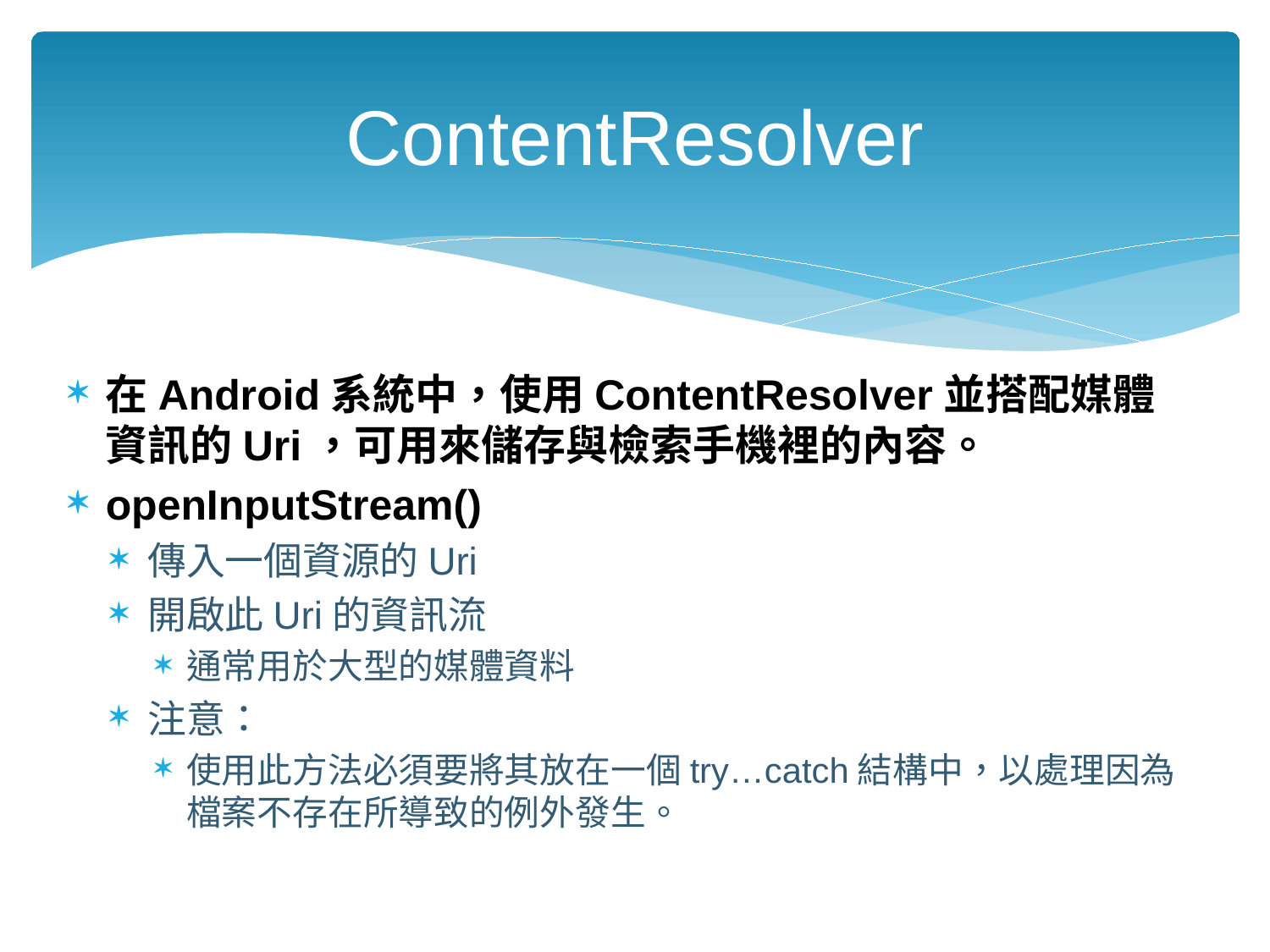

# ContentResolver
在Android系統中，使用ContentResolver並搭配媒體資訊的Uri，可用來儲存與檢索手機裡的內容。
openInputStream()
傳入一個資源的Uri
開啟此Uri的資訊流
通常用於大型的媒體資料
注意：
使用此方法必須要將其放在一個try…catch結構中，以處理因為檔案不存在所導致的例外發生。